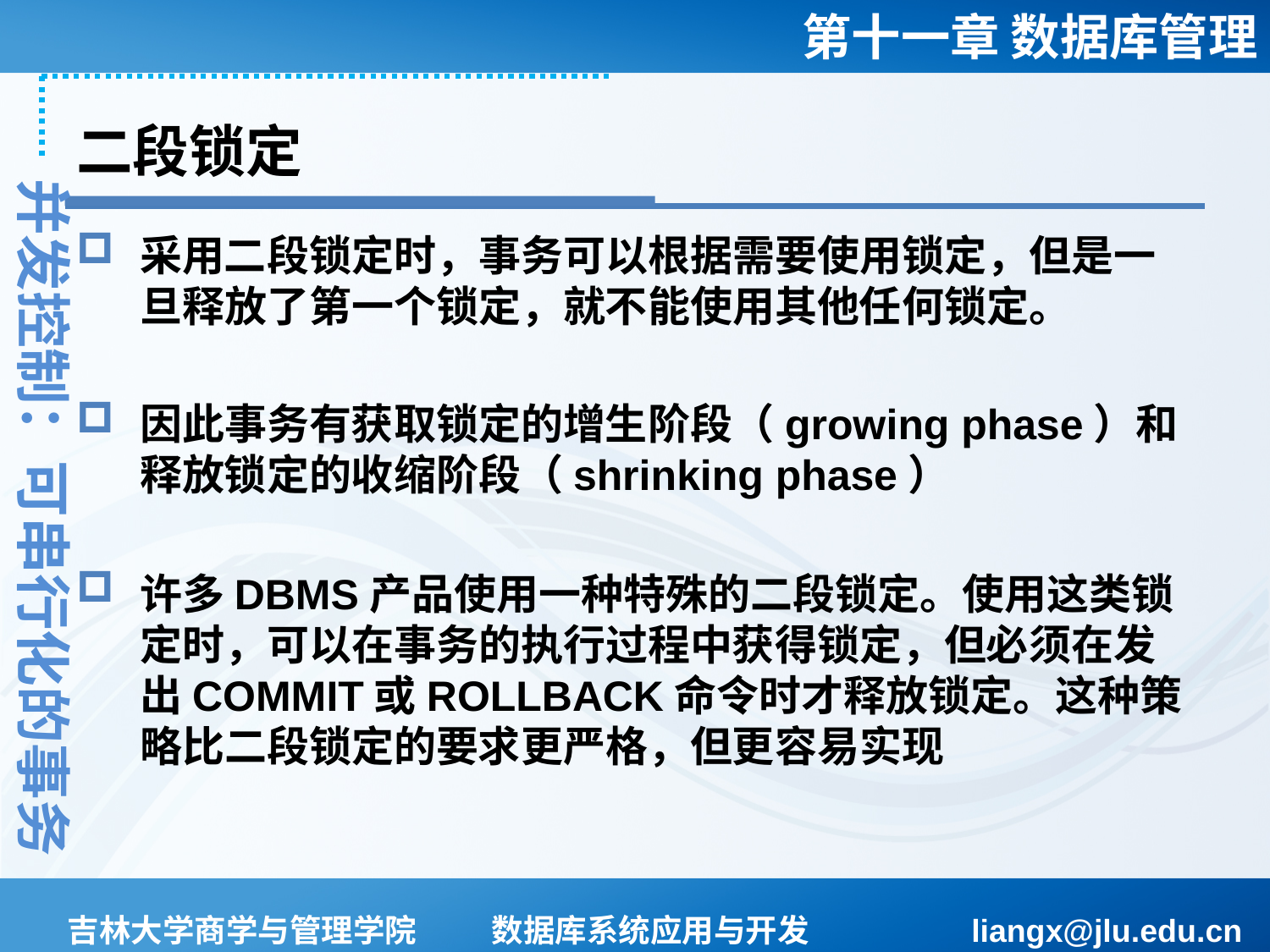

# 二段锁定
并发控制：可串行化的事务
采用二段锁定时，事务可以根据需要使用锁定，但是一旦释放了第一个锁定，就不能使用其他任何锁定。

因此事务有获取锁定的增生阶段（growing phase）和释放锁定的收缩阶段（shrinking phase）

许多DBMS产品使用一种特殊的二段锁定。使用这类锁定时，可以在事务的执行过程中获得锁定，但必须在发出COMMIT或ROLLBACK命令时才释放锁定。这种策略比二段锁定的要求更严格，但更容易实现